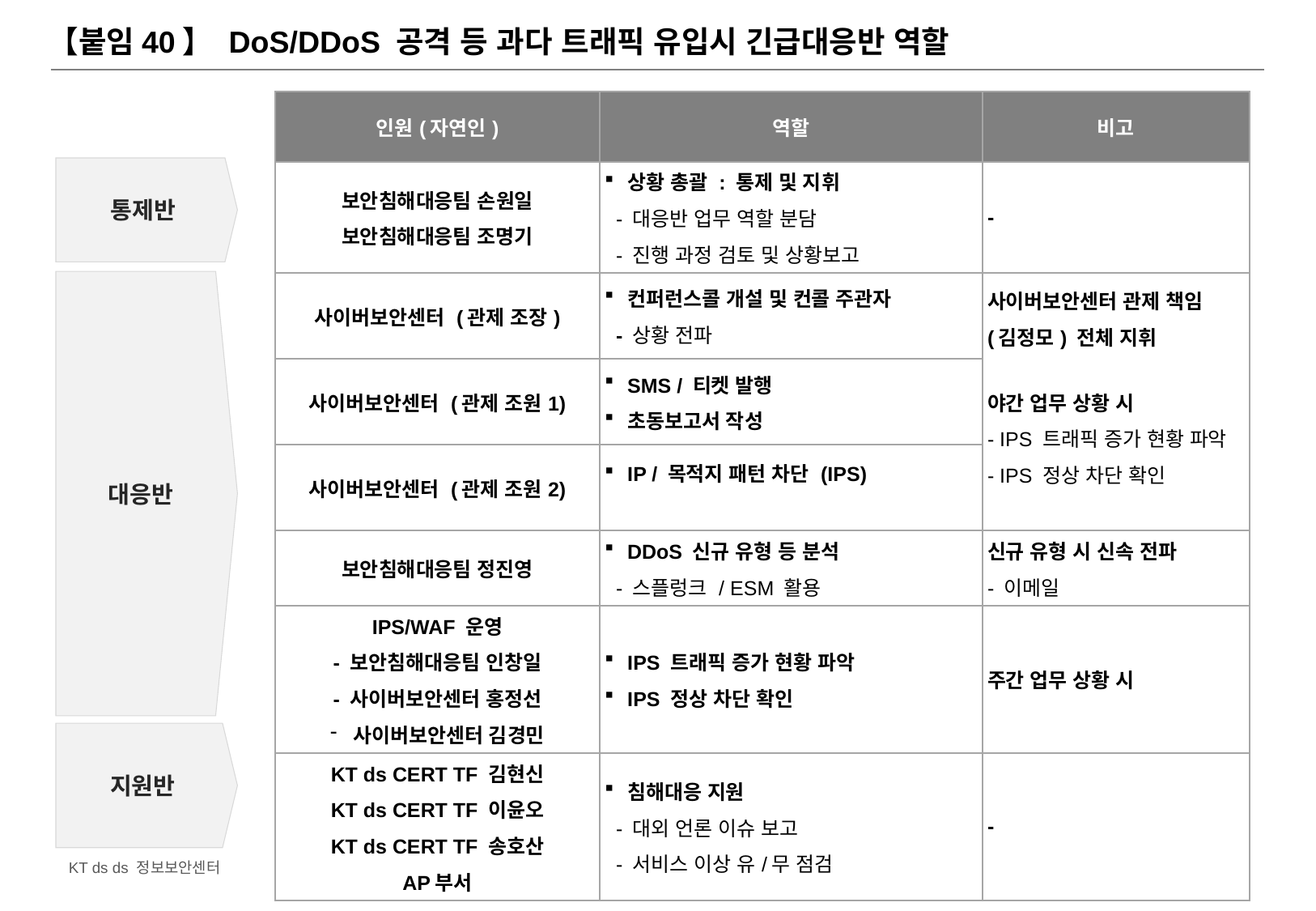

【붙임40】 DoS/DDoS 공격 등 과다 트래픽 유입시 긴급대응반 역할
| 인원(자연인) | 역할 | 비고 |
| --- | --- | --- |
| 보안침해대응팀 손원일 보안침해대응팀 조명기 | 상황 총괄 : 통제 및 지휘 - 대응반 업무 역할 분담 - 진행 과정 검토 및 상황보고 | - |
| 사이버보안센터 (관제 조장) | 컨퍼런스콜 개설 및 컨콜 주관자 - 상황 전파 | 사이버보안센터 관제 책임 (김정모) 전체 지휘 야간 업무 상황 시 - IPS 트래픽 증가 현황 파악 - IPS 정상 차단 확인 |
| 사이버보안센터 (관제 조원1) | SMS / 티켓 발행 초동보고서 작성 |  |
| 사이버보안센터 (관제 조원2) | IP / 목적지 패턴 차단 (IPS) |  |
| 보안침해대응팀 정진영 | DDoS 신규 유형 등 분석 - 스플렁크 / ESM 활용 | 신규 유형 시 신속 전파 - 이메일 |
| IPS/WAF 운영 - 보안침해대응팀 인창일 - 사이버보안센터 홍정선 사이버보안센터 김경민 | IPS 트래픽 증가 현황 파악 IPS 정상 차단 확인 | 주간 업무 상황 시 |
| KT ds CERT TF 김현신 KT ds CERT TF 이윤오 KT ds CERT TF 송호산 AP부서 | 침해대응 지원 - 대외 언론 이슈 보고 - 서비스 이상 유/무 점검 | - |
통제반
대응반
지원반
82